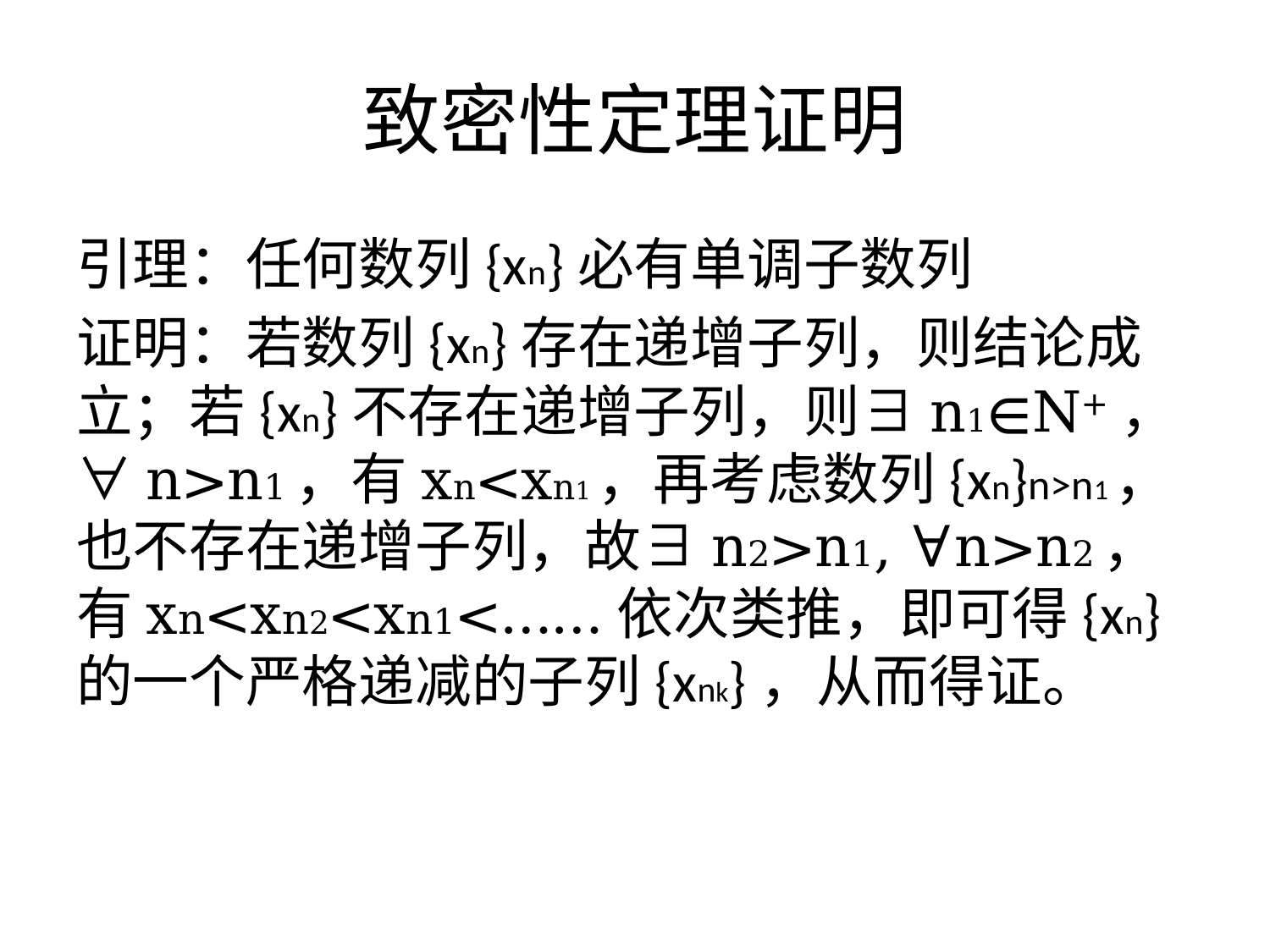

# 致密性定理证明
引理：任何数列{xn}必有单调子数列
证明：若数列{xn}存在递增子列，则结论成立；若{xn}不存在递增子列，则∃n1∈N+，∀n>n1，有xn<xn1，再考虑数列{xn}n>n1，也不存在递增子列，故∃n2>n1, ∀n>n2，有xn<xn2<xn1<……依次类推，即可得{xn}的一个严格递减的子列{xnk}，从而得证。